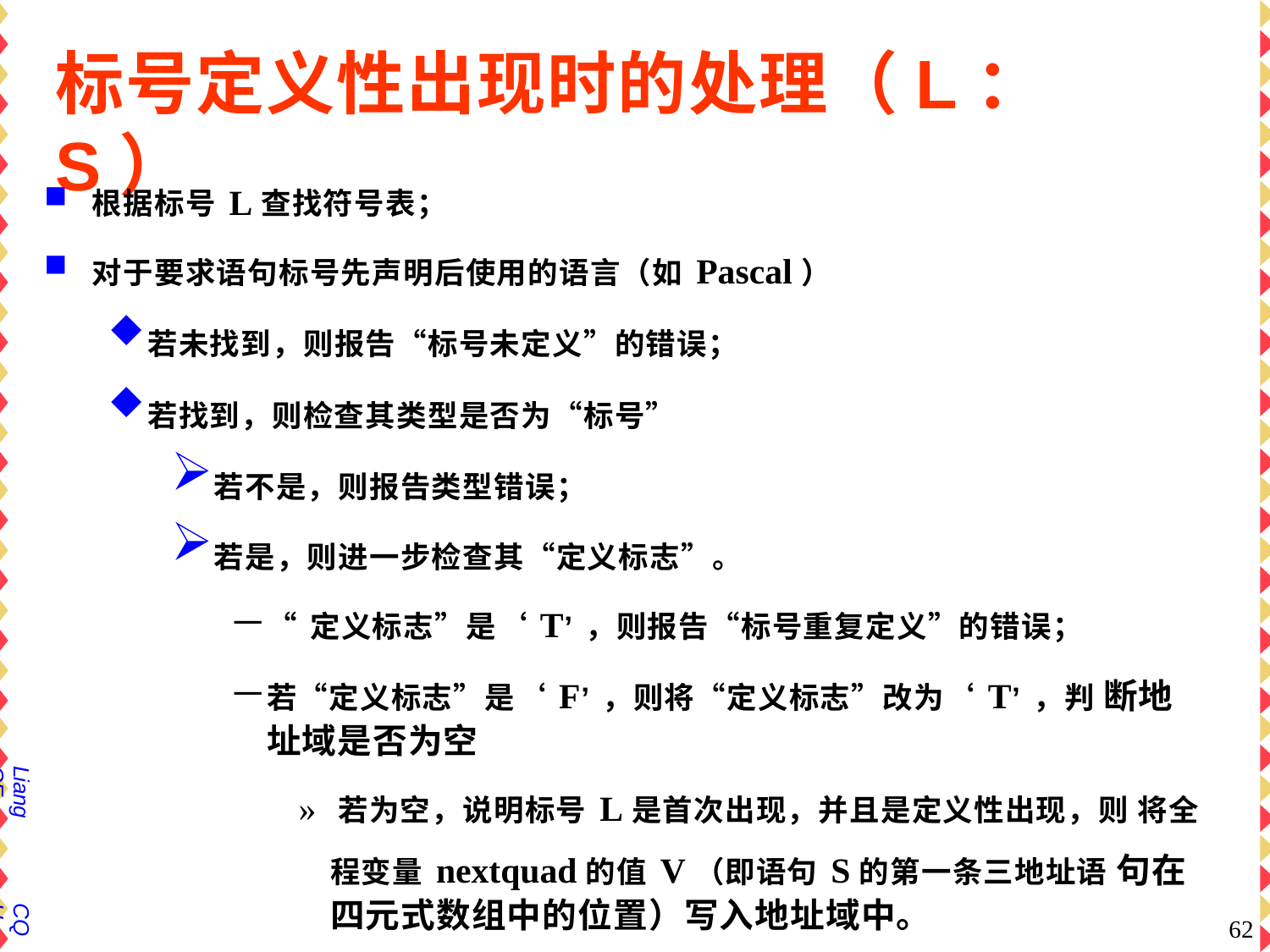

# 标号定义性出现时的处理（L：S）
根据标号L查找符号表；
对于要求语句标号先声明后使用的语言（如Pascal）
若未找到，则报告“标号未定义”的错误；
若找到，则检查其类型是否为“标号”
若不是，则报告类型错误；
若是，则进一步检查其“定义标志”。
“定义标志”是‘T’，则报告“标号重复定义”的错误；
若“定义标志”是‘F’，则将“定义标志”改为‘T’，判 断地址域是否为空
» 若为空，说明标号L是首次出现，并且是定义性出现，则 将全程变量nextquad的值V（即语句S的第一条三地址语 句在四元式数组中的位置）写入地址域中。
» 若不空，说明之前已经有标号L的引用性出现，存在待回 填语句链，此时，编译程序首先将nextquad的值V回填到 该链表中记录的所有语句中，然后再将V写入L的“地址”  域中。
Liang GE
CQU
62